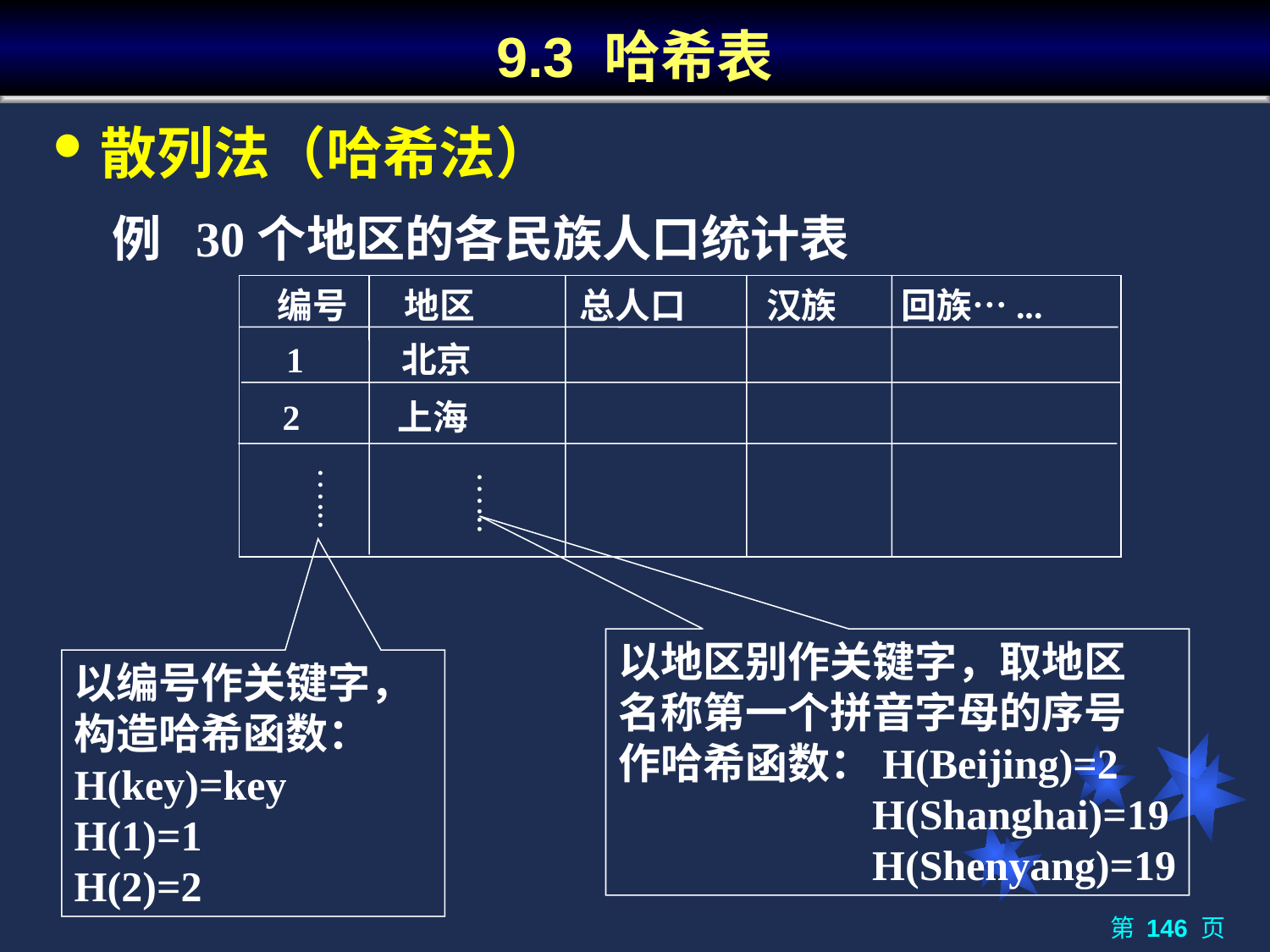

# 9.3 哈希表
散列法（哈希法）
例  30个地区的各民族人口统计表

编号       地区             总人口          汉族        回族…...

1          北京

2          上海

…...
…...
以地区别作关键字，取地区
名称第一个拼音字母的序号
作哈希函数：H(Beijing)=2
                        H(Shanghai)=19
                        H(Shenyang)=19
以编号作关键字，
构造哈希函数：H(key)=key
H(1)=1
H(2)=2
第 146 页